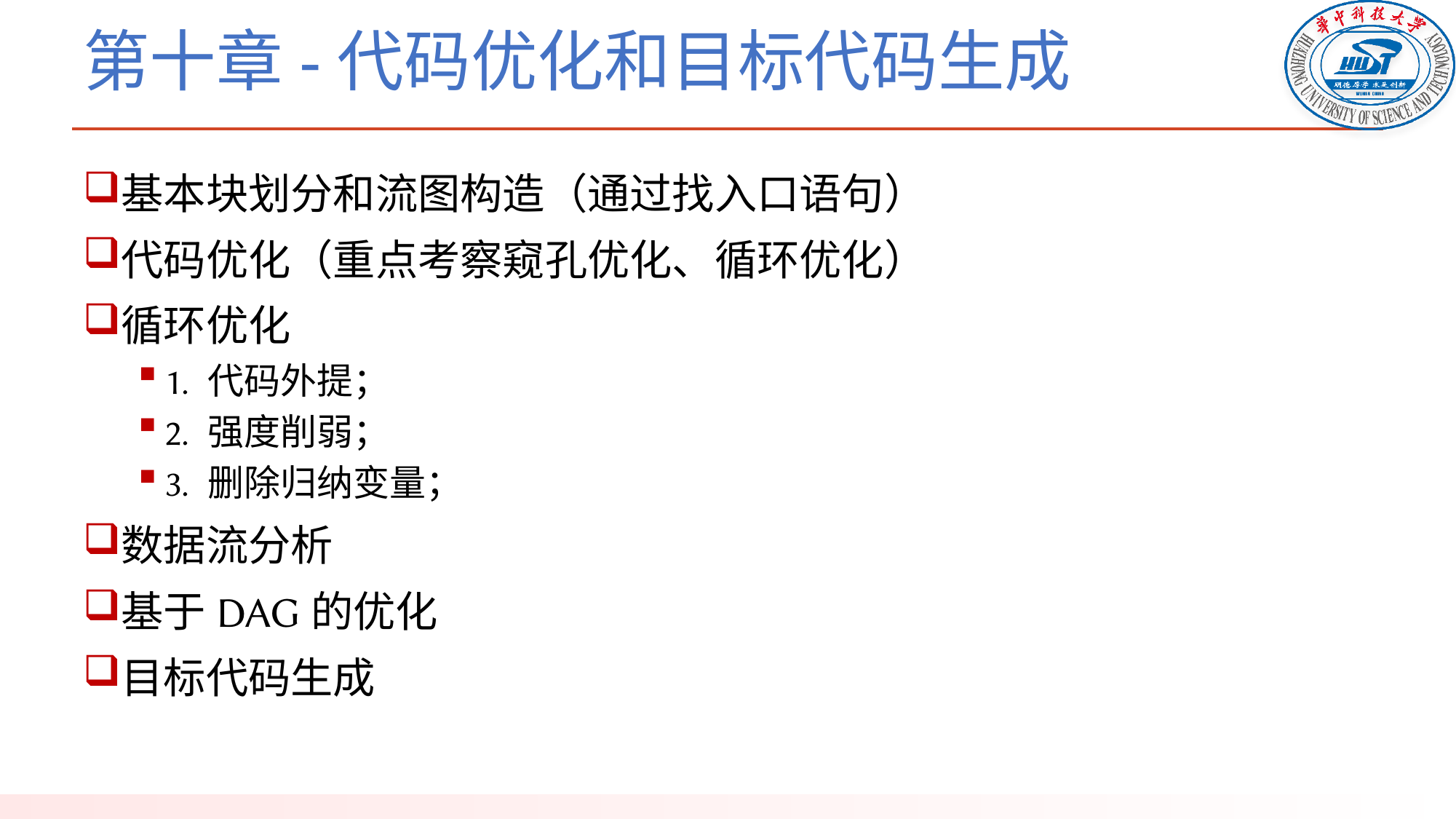

# 第十章-代码优化和目标代码生成
基本块划分和流图构造（通过找入口语句）
代码优化（重点考察窥孔优化、循环优化）
循环优化
1. 代码外提；
2. 强度削弱；
3. 删除归纳变量；
数据流分析
基于DAG的优化
目标代码生成